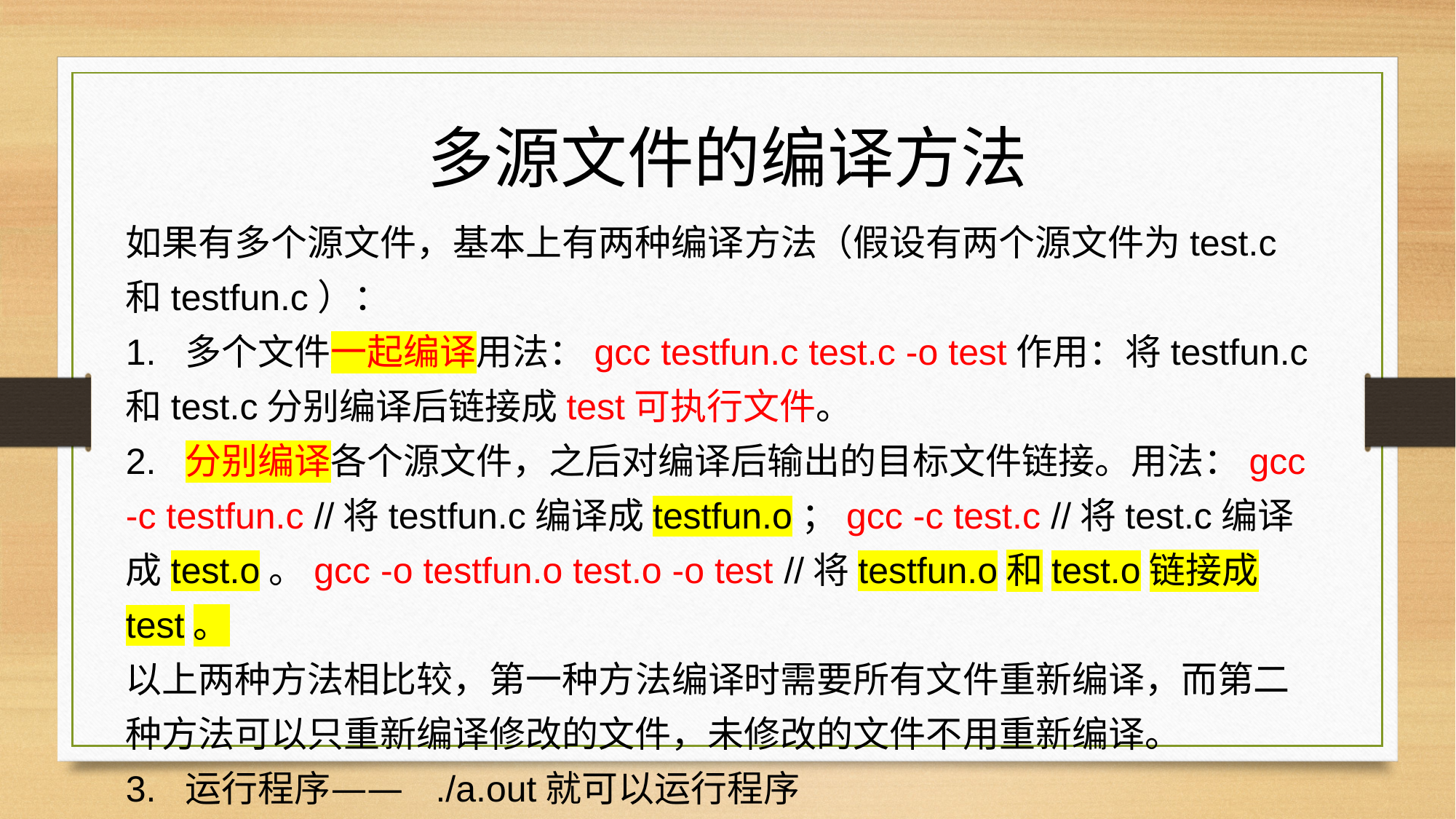

多源文件的编译方法
如果有多个源文件，基本上有两种编译方法（假设有两个源文件为test.c和testfun.c）：
1.  多个文件一起编译用法：gcc testfun.c test.c -o test作用：将testfun.c和test.c分别编译后链接成test可执行文件。
2.  分别编译各个源文件，之后对编译后输出的目标文件链接。用法：gcc -c testfun.c //将testfun.c编译成testfun.o；gcc -c test.c //将test.c编译成test.o。gcc -o testfun.o test.o -o test //将testfun.o和test.o链接成test。
以上两种方法相比较，第一种方法编译时需要所有文件重新编译，而第二种方法可以只重新编译修改的文件，未修改的文件不用重新编译。
3.  运行程序——  ./a.out就可以运行程序